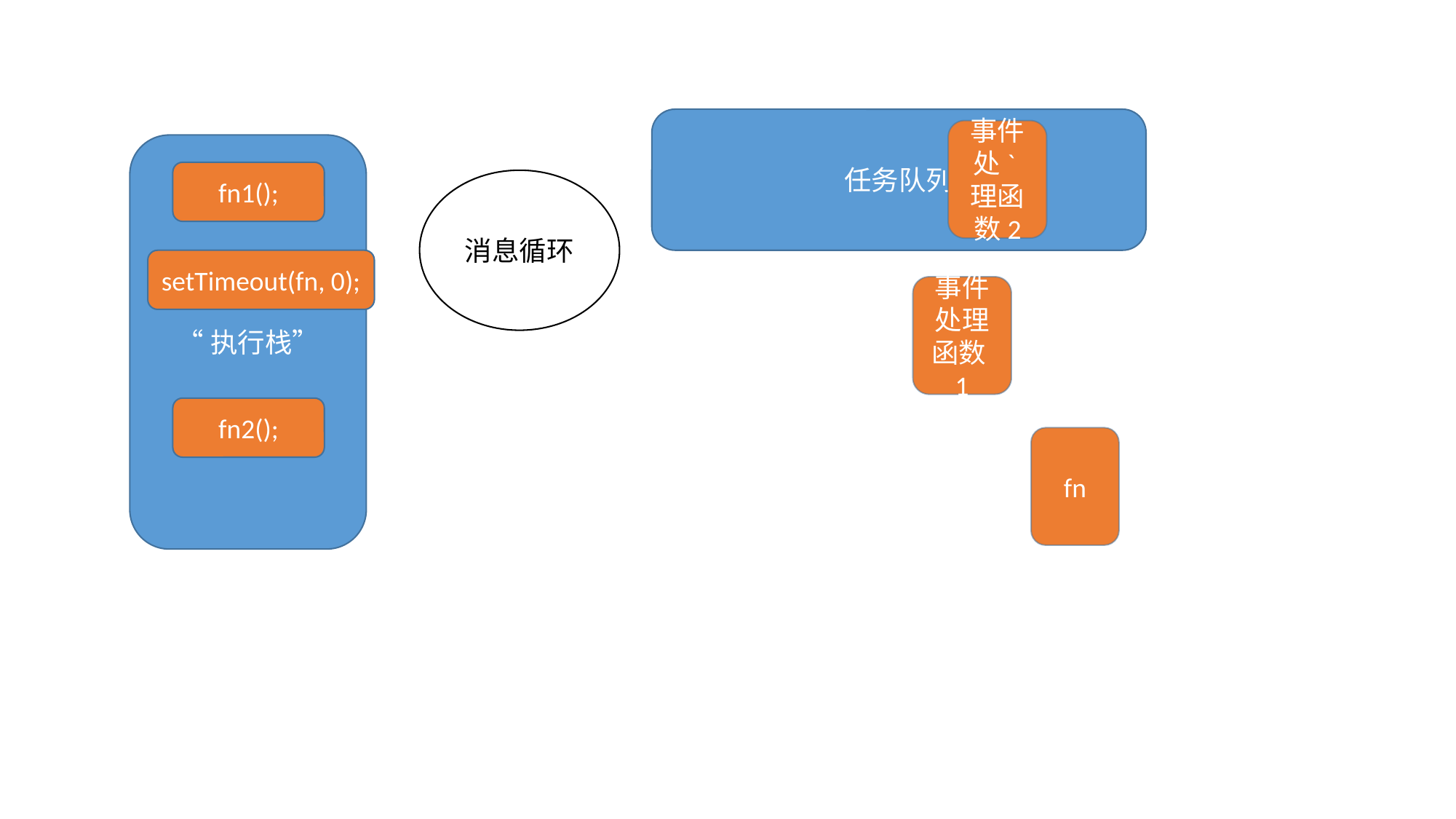

任务队列
事件处`理函数2
“执行栈”
fn1();
消息循环
setTimeout(fn, 0);
事件处理函数1
fn2();
fn